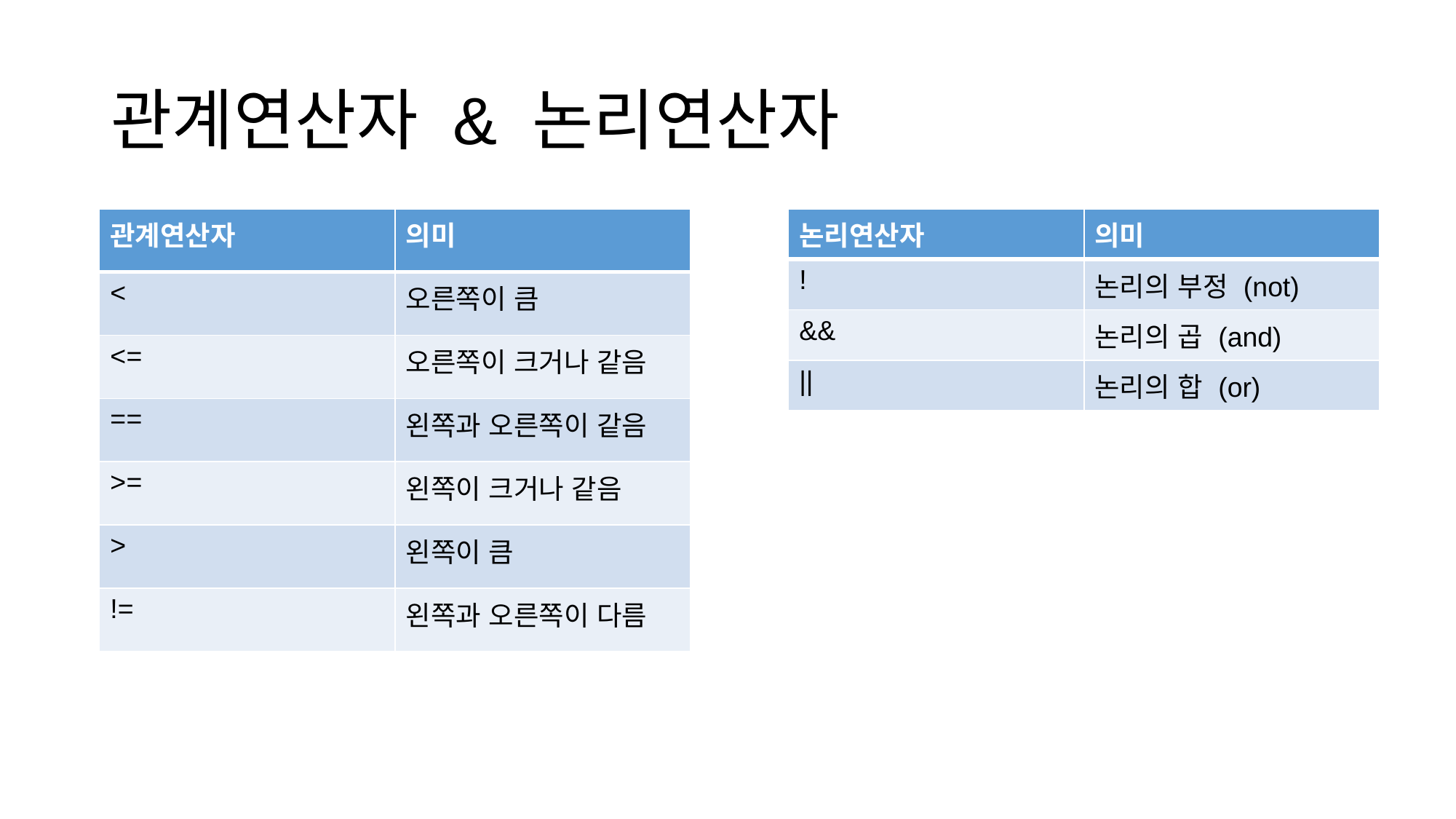

# 관계연산자 & 논리연산자
| 관계연산자 | 의미 |
| --- | --- |
| < | 오른쪽이 큼 |
| <= | 오른쪽이 크거나 같음 |
| == | 왼쪽과 오른쪽이 같음 |
| >= | 왼쪽이 크거나 같음 |
| > | 왼쪽이 큼 |
| != | 왼쪽과 오른쪽이 다름 |
| 논리연산자 | 의미 |
| --- | --- |
| ! | 논리의 부정 (not) |
| && | 논리의 곱 (and) |
| || | 논리의 합 (or) |